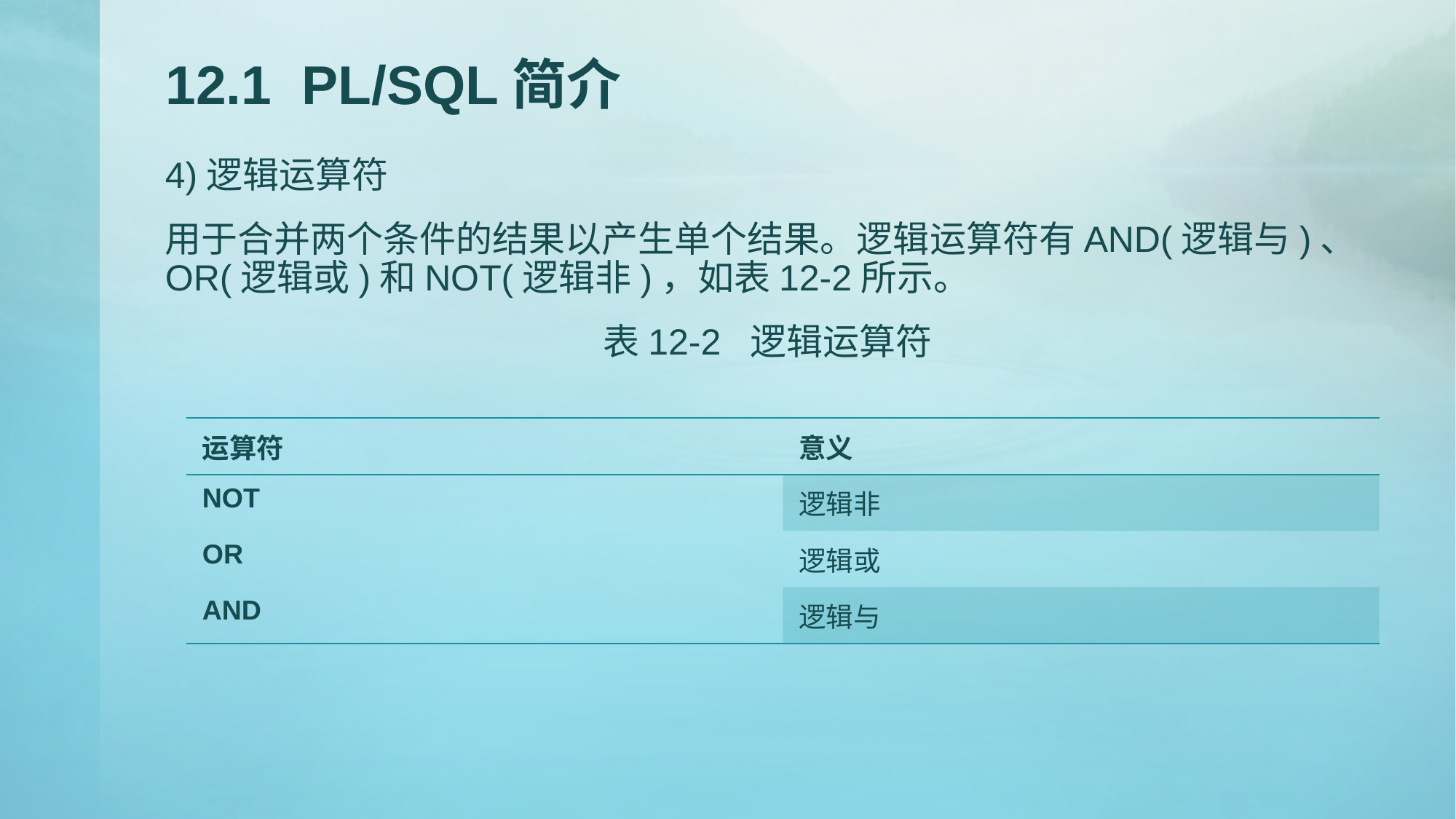

# 12.1  PL/SQL简介
4)逻辑运算符
用于合并两个条件的结果以产生单个结果。逻辑运算符有AND(逻辑与)、OR(逻辑或)和NOT(逻辑非)，如表12-2所示。
表12-2  逻辑运算符
| 运算符 | 意义 |
| --- | --- |
| NOT | 逻辑非 |
| OR | 逻辑或 |
| AND | 逻辑与 |